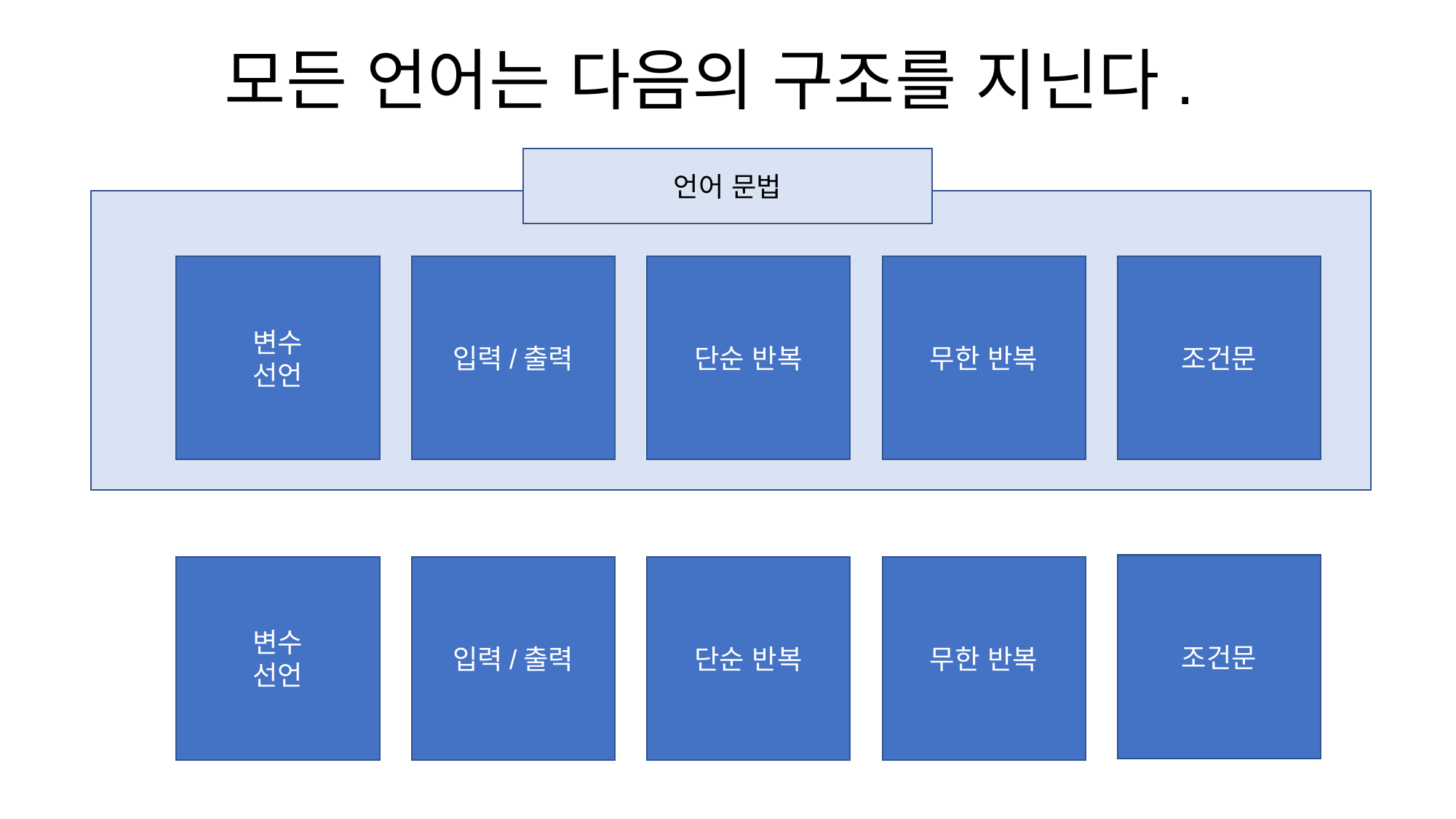

모든 언어는 다음의 구조를 지닌다.
언어 문법

변수
선언
입력/출력
단순 반복
무한 반복
조건문
조건문
변수
선언
입력/출력
단순 반복
무한 반복